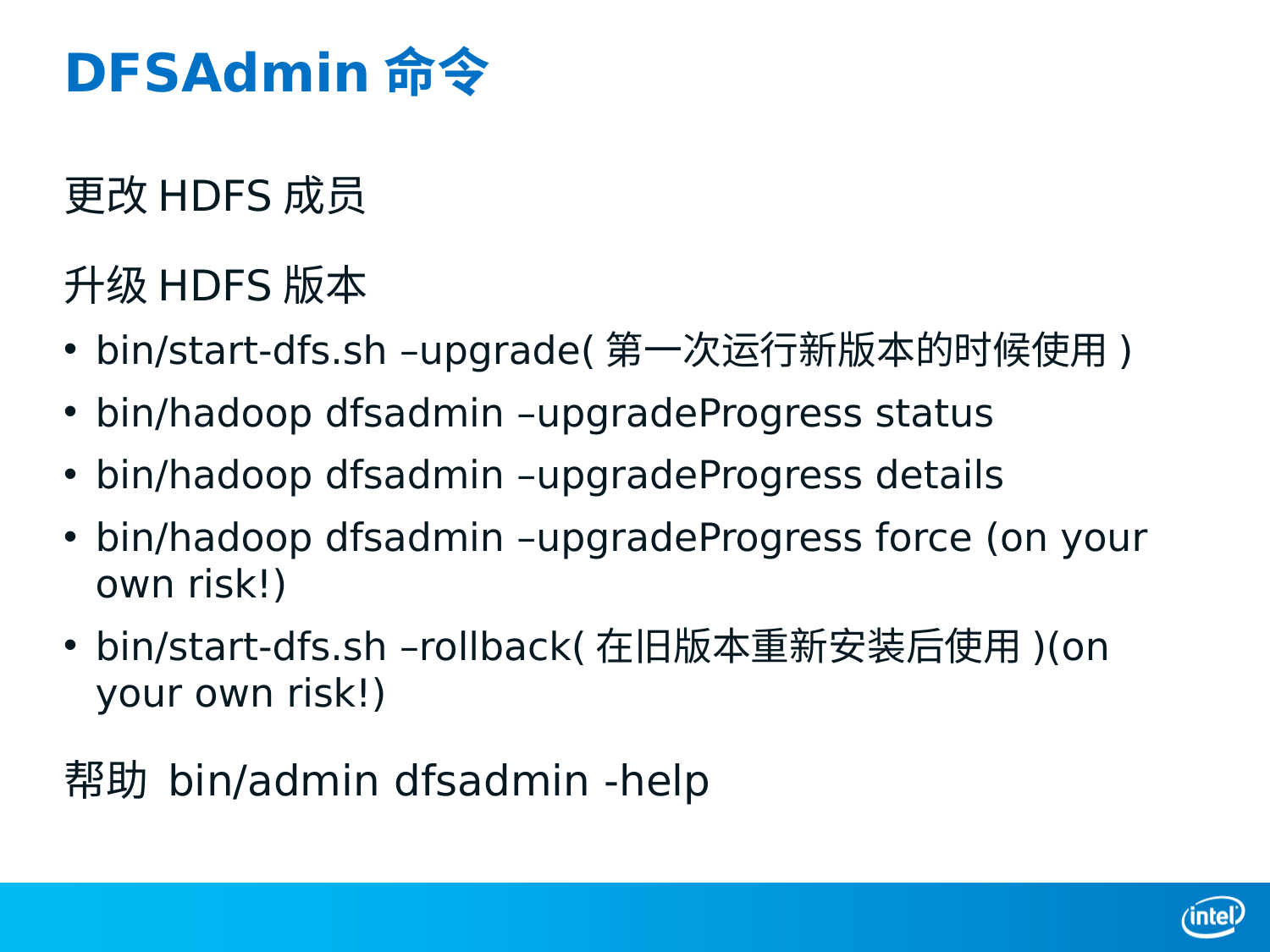

# DFSAdmin命令
更改HDFS成员
升级HDFS版本
bin/start-dfs.sh –upgrade(第一次运行新版本的时候使用)
bin/hadoop dfsadmin –upgradeProgress status
bin/hadoop dfsadmin –upgradeProgress details
bin/hadoop dfsadmin –upgradeProgress force (on your own risk!)
bin/start-dfs.sh –rollback(在旧版本重新安装后使用)(on your own risk!)
帮助 bin/admin dfsadmin -help